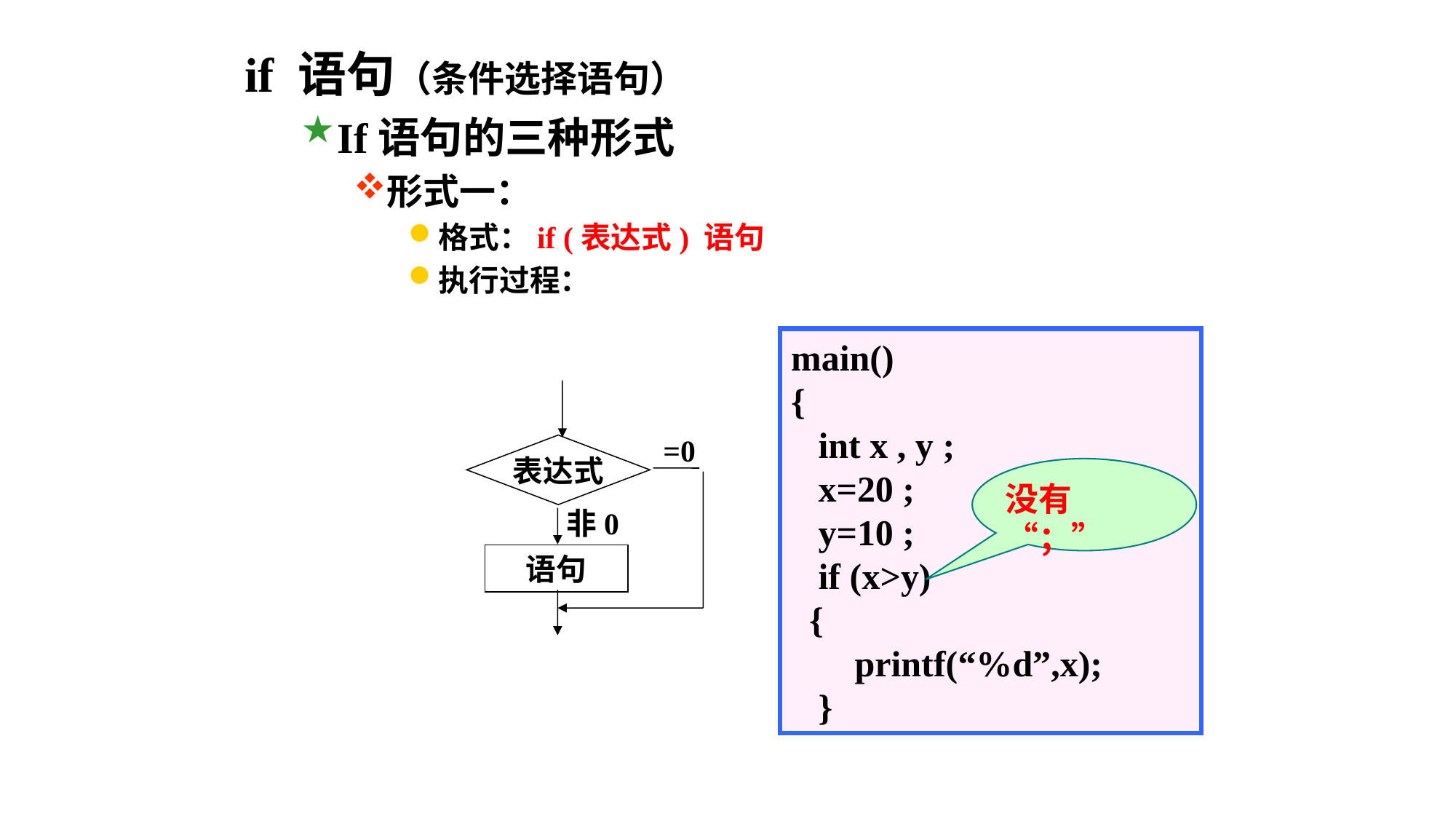

if 语句（条件选择语句）
If语句的三种形式
形式一：
格式：if (表达式) 语句
执行过程：
main()
{
   int x , y ;
   x=20 ;
   y=10 ;
   if (x>y)
  {
       printf(“%d”,x);
   }

=0
表达式

非0

语句

没有“；”